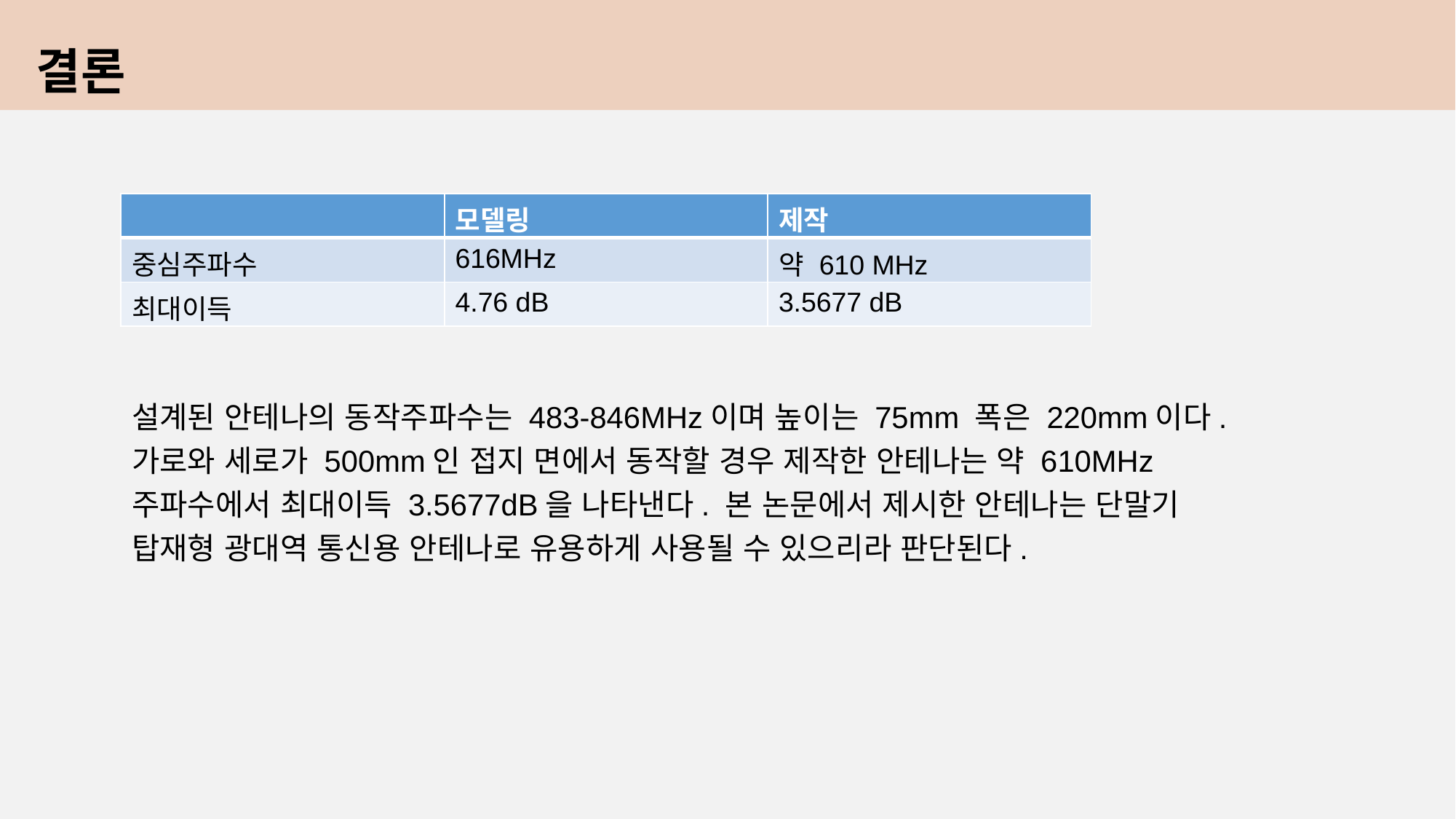

결론
|  | 모델링 | 제작 |
| --- | --- | --- |
| 중심주파수 | 616MHz | 약 610 MHz |
| 최대이득 | 4.76 dB | 3.5677 dB |
설계된 안테나의 동작주파수는 483-846MHz이며 높이는 75mm 폭은 220mm이다. 가로와 세로가 500mm인 접지 면에서 동작할 경우 제작한 안테나는 약 610MHz 주파수에서 최대이득 3.5677dB을 나타낸다. 본 논문에서 제시한 안테나는 단말기 탑재형 광대역 통신용 안테나로 유용하게 사용될 수 있으리라 판단된다.